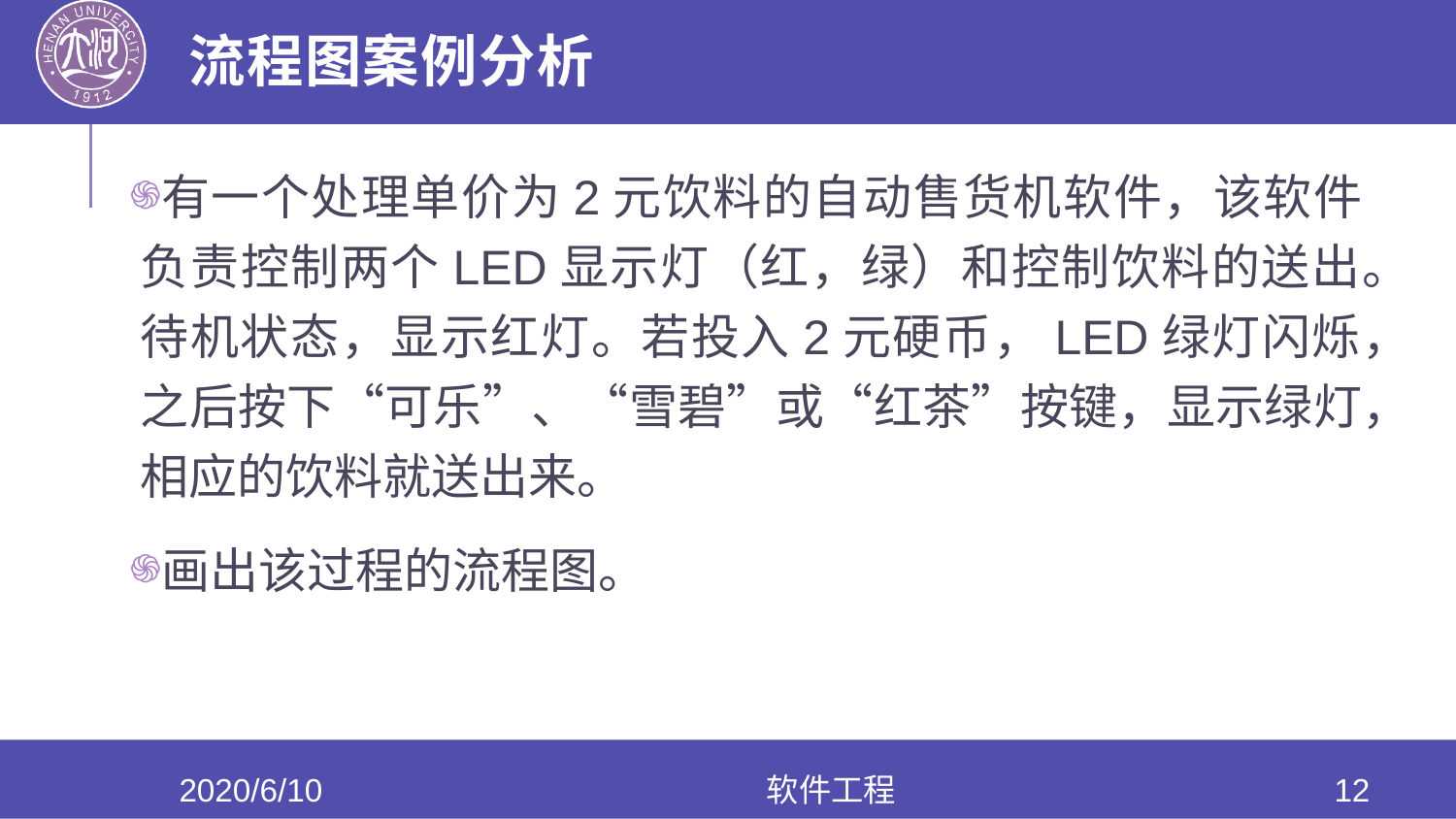

# 流程图案例分析
有一个处理单价为2元饮料的自动售货机软件，该软件负责控制两个LED显示灯（红，绿）和控制饮料的送出。待机状态，显示红灯。若投入2元硬币，LED绿灯闪烁，之后按下“可乐”、“雪碧”或“红茶”按键，显示绿灯，相应的饮料就送出来。
画出该过程的流程图。
2020/6/10
软件工程
12